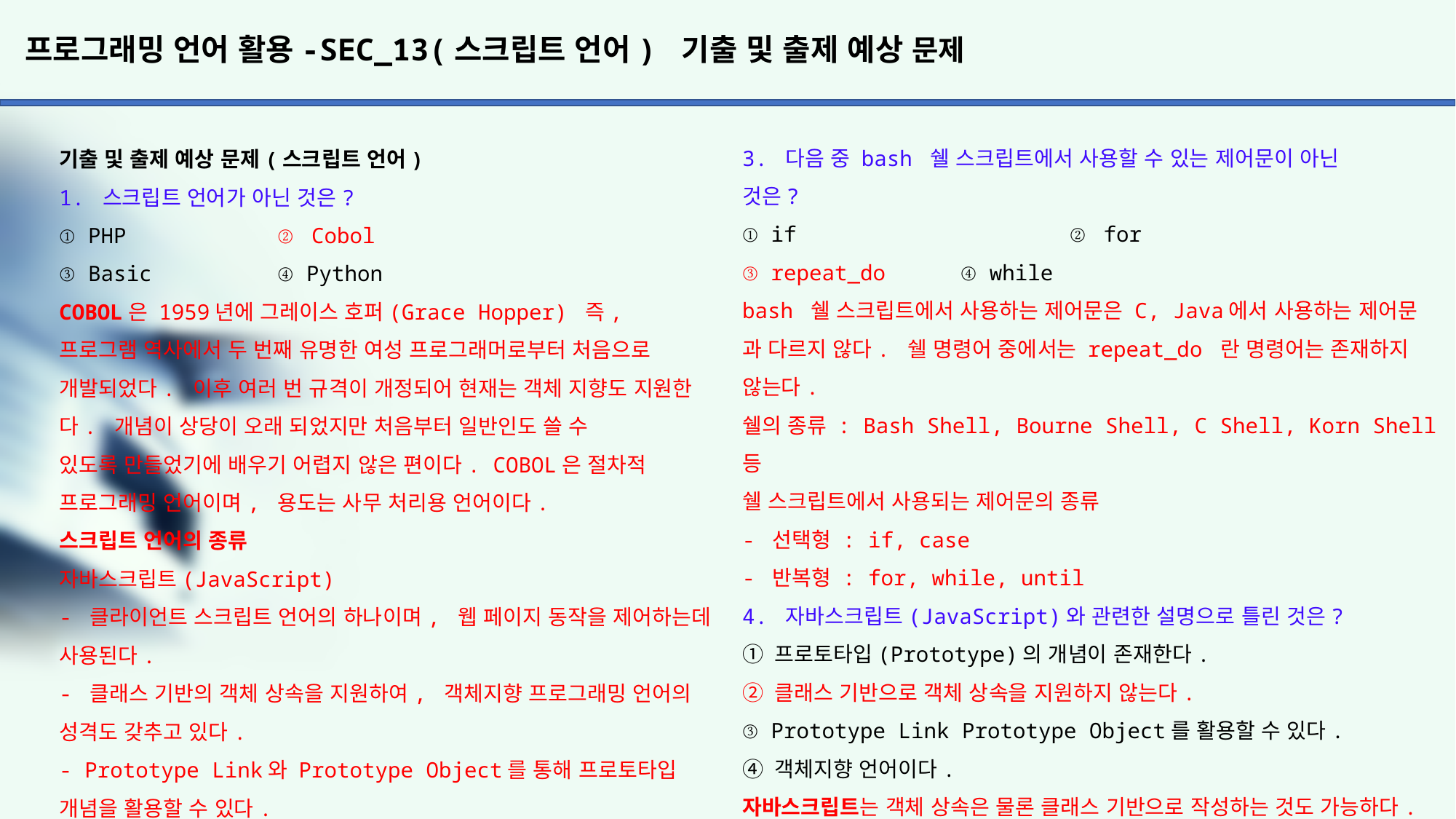

# 프로그래밍 언어 활용-SEC_13(스크립트 언어) 기출 및 출제 예상 문제
3. 다음 중 bash 쉘 스크립트에서 사용할 수 있는 제어문이 아닌
것은?
① if			② for
③ repeat_do	④ while
bash 쉘 스크립트에서 사용하는 제어문은 C, Java에서 사용하는 제어문
과 다르지 않다. 쉘 명령어 중에서는 repeat_do 란 명령어는 존재하지 않는다.
쉘의 종류 : Bash Shell, Bourne Shell, C Shell, Korn Shell 등
쉘 스크립트에서 사용되는 제어문의 종류
- 선택형 : if, case
- 반복형 : for, while, until
4. 자바스크립트(JavaScript)와 관련한 설명으로 틀린 것은?
① 프로토타입(Prototype)의 개념이 존재한다.
② 클래스 기반으로 객체 상속을 지원하지 않는다.
③ Prototype Link Prototype Object를 활용할 수 있다.
④ 객체지향 언어이다.
자바스크립트는 객체 상속은 물론 클래스 기반으로 작성하는 것도 가능하다. Prototype Link와 Prototype Object를 자바스크립트에서 프로토타입을 구현하기 위해 사용되는 개념으로 객체가 생성될 때
생성된 객체의 원형 자체를 프로토타입 객체(Object)라고 하고, 생성된
객체와 원형을 연결하는 링크를 프로토타입 링크(Link)라고 한다.
클라이언트 스크립트 언어이면서 이와 동시에 많은 발전으로 인하여
객체지향 언어로도 분류가 된다. 아울러 자바스크립트 만으로도 하나의
프로그램을 개발할 수가 있다.
기출 및 출제 예상 문제(스크립트 언어)
1. 스크립트 언어가 아닌 것은?
① PHP		② Cobol
③ Basic		④ Python
COBOL은 1959년에 그레이스 호퍼(Grace Hopper) 즉, 프로그램 역사에서 두 번째 유명한 여성 프로그래머로부터 처음으로 개발되었다. 이후 여러 번 규격이 개정되어 현재는 객체 지향도 지원한다. 개념이 상당이 오래 되었지만 처음부터 일반인도 쓸 수
있도록 만들었기에 배우기 어렵지 않은 편이다. COBOL은 절차적 프로그래밍 언어이며, 용도는 사무 처리용 언어이다.
스크립트 언어의 종류
자바스크립트(JavaScript)
- 클라이언트 스크립트 언어의 하나이며, 웹 페이지 동작을 제어하는데 사용된다.
- 클래스 기반의 객체 상속을 지원하여, 객체지향 프로그래밍 언어의 성격도 갖추고 있다.
- Prototype Link와 Prototype Object를 통해 프로토타입 개념을 활용할 수 있다.
VB 스크립트(Visual Basic Script)
마이크로 소프트 사에서 자바스크립트에 대응하기 위해서 제작한 언어로써, Active X를 사용하여 마이크로 소프트 사의 애플리케이션들을 컨트롤 할 수 있다.
ASP(Active Server Page)
- 서버 스크립트 언어의 한 종류이며, 서버 측에서 동적으로 수행되는 페이지를 만들기 위한 언어로 마이크로 소프트 사에서 개발되었다.
- Windows 계열에서만 수행 가능한 프로그래밍 언어이다.
JSP(Java Server Page)
JAVA 언어로 만들어진 서버용 스크립트 언어로써 다양한 운영체제 사용이 가능하다.
PHP(Professional Hypertext Preprocessor)
- 서버 스크립트 언어의 한 종류이며, Linux, Unix, Windows 운영체제에 사용된다.
- C, Java 등과 문법이 유사하므로 배우기 쉬워 웹 페이지 제작에 많이 사용된다. 하지만, 이제는 JSP로 많이 Conversion이 되어서 예전에 비해서는 사용 빈도가 많이 낮아졌지만 중, 소형 웹 프로그램에서는 아직도 사용하고 있는 추세이다.
파이썬(Python)
- 서버 스크립트 언어의 하나로써, 귀도 반 로섬이 발표한 대화형 인터프리터 언어이다.
- 객체지향 기능을 지원하고 플랫폼에 독립적이며 문법이 문법이 간단하여 배우기 쉽다.
- 현재는 빅데이터, AI 등 쪽에서 많이 활용된다.
쉘 스크립트
- 서버 스크립트 언어인데, Unix/Linux 계열의 쉘(Shell)에서 사용되는 명령어들의 조합으로 구성된 언어이다.
- 컴파일 단계가 없어 실행 속도가 빠르다.
- 저장 시 확장자 ‘.sh’로 붙는다.
- 쉘의 종류 : Bash Shell, Bourne Shell, C Shell, Korn Shell
- 쉘 스크립트에서 사용되는 제어문
	선택형 : if, case
	반복형 : for, while, until
Basic
절차지향 기능을 지원하는 대화형 인터프리터 언어로 초보자도 쉽게 사용할 수 있는 문법 구조를 갖는다.
2. 귀도 반 로섬(Guido van Rossum)이 발표한 언어로, 인터프리터
방식이자 객체지향적이며, 배우기 쉽고 이식성이 좋은 것이 특징 인 스크립트 언어는?
① C++		② JAVA
③ C#			④ Python
객체지향 프로그래밍 언어의 종류
C++
- C 언어에다가 객체지향 개념을 적용한 언어이다.
- 모든 문제를 객체로 모델링 하여 표현한다.
- 다중 상속이 가능한 언어이다.(문제점은 다중 상속을 하니 상속
받은 여러 클래스에서 멤버들의 충돌은 배제할 수가 없다.)
JAVA
- 썬 마이크로 시스템즈에서 개발되어 2010년에 오라클에 합병되었다.
- 분산 네트워크 환경에 적용이 가능하며, 아울러 멀티 스레드 기능을 제공하므로 여러 작업을 동시성과 병렬성을 통하여 처리할 수 있다.
- 운영체제 및 하드웨어에 독립적이며, 이식성이 강하다.
- 캡슐화가 가능하고 재사용성이 높다.
- 단일 상속만 가능하며, 다중 상속의 대체 방법은 포함(Composite)으로 가능하다.
C#
- 마이크로 소프트 사가 2000년 6월에 C와 C++의 강점, Visual Basic의 편의성을 결합하여 만든 객체지향 프로그래밍 언어이다.
이러한 C#은 그 당시 시장에서 가장 주목을 받고 있던 언어인 JAVA를 염두에 두고 만들어졌기 때문에 JAVA의 장점까지 두루 가지고 있다.
- C#은 .NET 프레임 워크를 기반으로 하여 견고하고 보안성이 높은 프로그램을 제작할 수 있으며, 윈도우용 프로그램은 물론이고, 모바일 프로그램, 클라이언트-서버 프로그램, 데이터베이스 프로그램, 웹 기반 프로그램, 사물인터넷(IoT) 프로그램에 이르기까지 다양한 종류의 어플리케이션을 만드는 데 사용할 수가 있다.
- C#의 장점으로는 OOP을 지원하고, 간단하고 쉬운 문법, 안정성, 보안성, 가독성이 좋고 새로운 개발자가 쉽게 배우고 코드를 작성할 수 있다. 메모리 관리가 자동화된다. 예외 처리를 통해 런타임 오류를 방지를 할 수 있다. 다양한 플랫폼에서 실행을 할 수가 있다. 좀 더 발전된 .NET Core를 이용하여 리눅스, 맥 OS 등 다양한 운영체제에서도 실행할 수 있다. 대규모 프로그램 개발에 매우 적합한 언어이다. Visual Studio IDE와 함께 사용하며, 코드 작성부터 디버깅까지 상당히 편리하여 개발할 수 있도록 한다.

참고로 이식성이 좋다는 말은 ‘플랫폼에 매우 독립적이다.’ 라고도 표현할 수 있다.